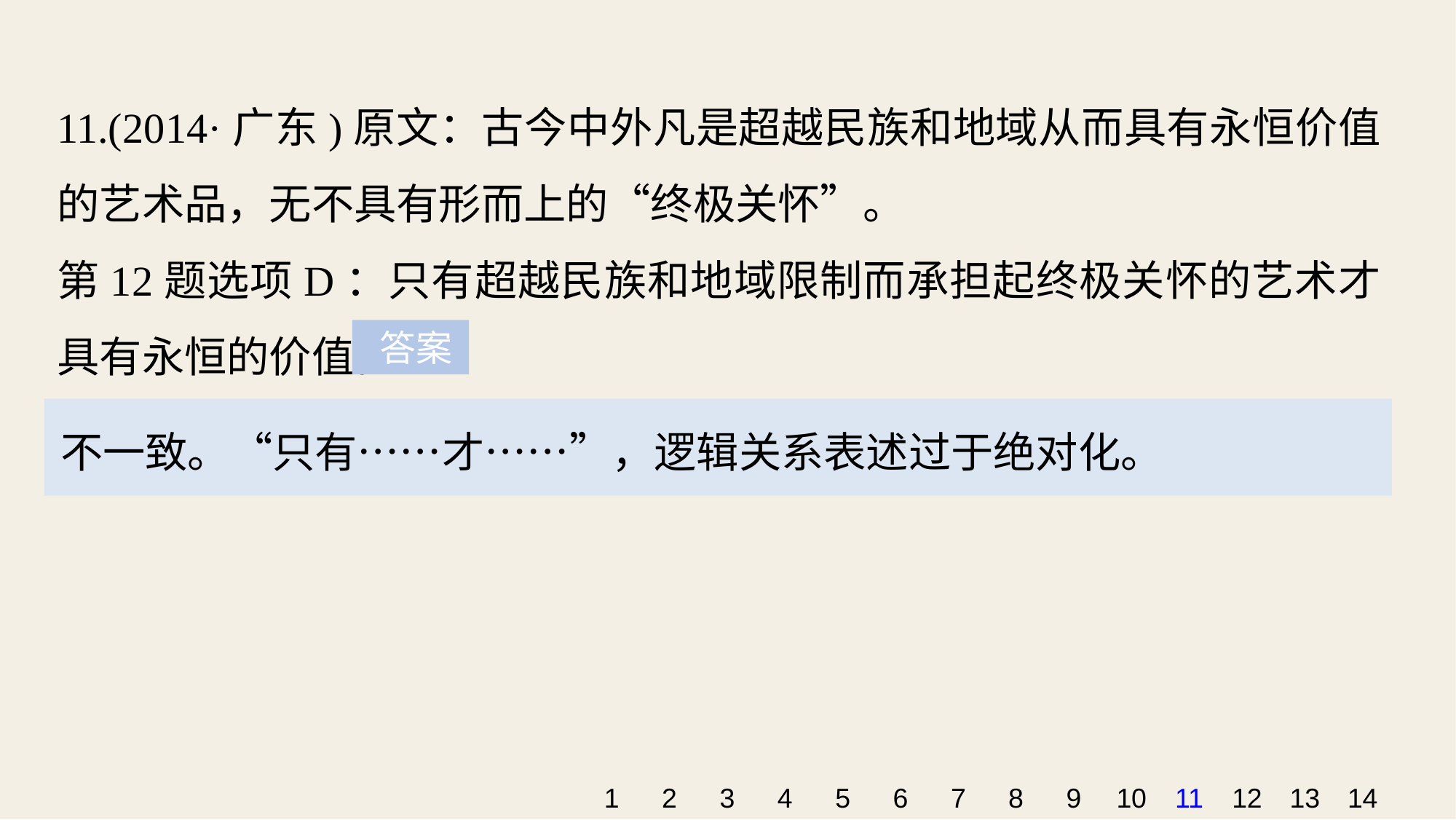

11.(2014·广东)原文：古今中外凡是超越民族和地域从而具有永恒价值的艺术品，无不具有形而上的“终极关怀”。
第12题选项D：只有超越民族和地域限制而承担起终极关怀的艺术才具有永恒的价值。
 答案
不一致。“只有……才……”，逻辑关系表述过于绝对化。

1
2
3
4
5
6
7
8
9
10
11
12
13
14